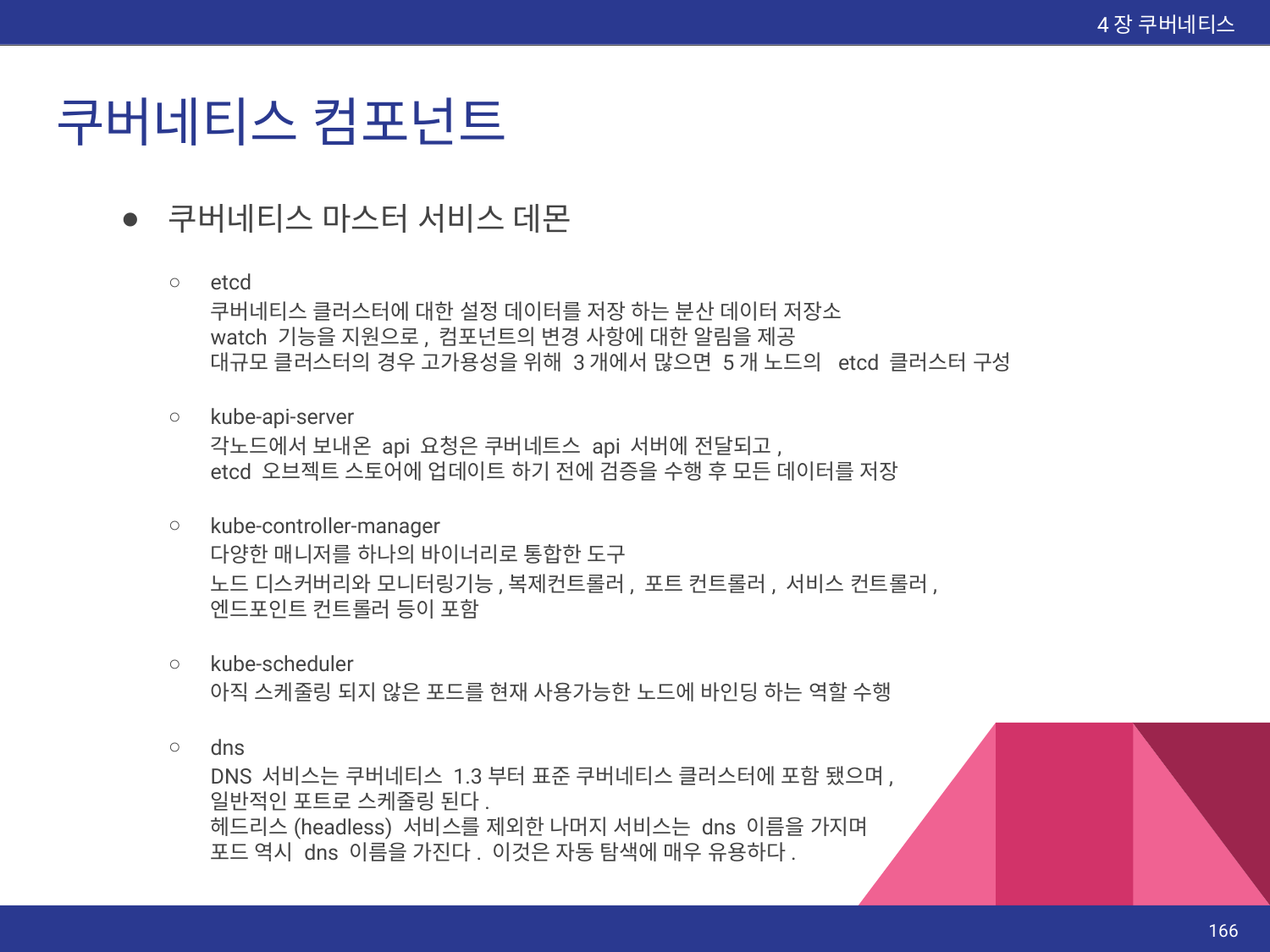

4장 쿠버네티스

# 쿠버네티스 컴포넌트
쿠버네티스 마스터 서비스 데몬

etcd
쿠버네티스 클러스터에 대한 설정 데이터를 저장 하는 분산 데이터 저장소
watch 기능을 지원으로, 컴포넌트의 변경 사항에 대한 알림을 제공
대규모 클러스터의 경우 고가용성을 위해 3개에서 많으면 5개 노드의  etcd 클러스터 구성

kube-api-server
각노드에서 보내온 api 요청은 쿠버네트스 api 서버에 전달되고,
etcd 오브젝트 스토어에 업데이트 하기 전에 검증을 수행 후 모든 데이터를 저장

kube-controller-manager
다양한 매니저를 하나의 바이너리로 통합한 도구
노드 디스커버리와 모니터링기능,복제컨트롤러, 포트 컨트롤러, 서비스 컨트롤러,
엔드포인트 컨트롤러 등이 포함

kube-scheduler
아직 스케줄링 되지 않은 포드를 현재 사용가능한 노드에 바인딩 하는 역할 수행

dns
DNS 서비스는 쿠버네티스 1.3부터 표준 쿠버네티스 클러스터에 포함 됐으며,
일반적인 포트로 스케줄링 된다.
헤드리스(headless) 서비스를 제외한 나머지 서비스는 dns 이름을 가지며
포드 역시 dns 이름을 가진다. 이것은 자동 탐색에 매우 유용하다.
166